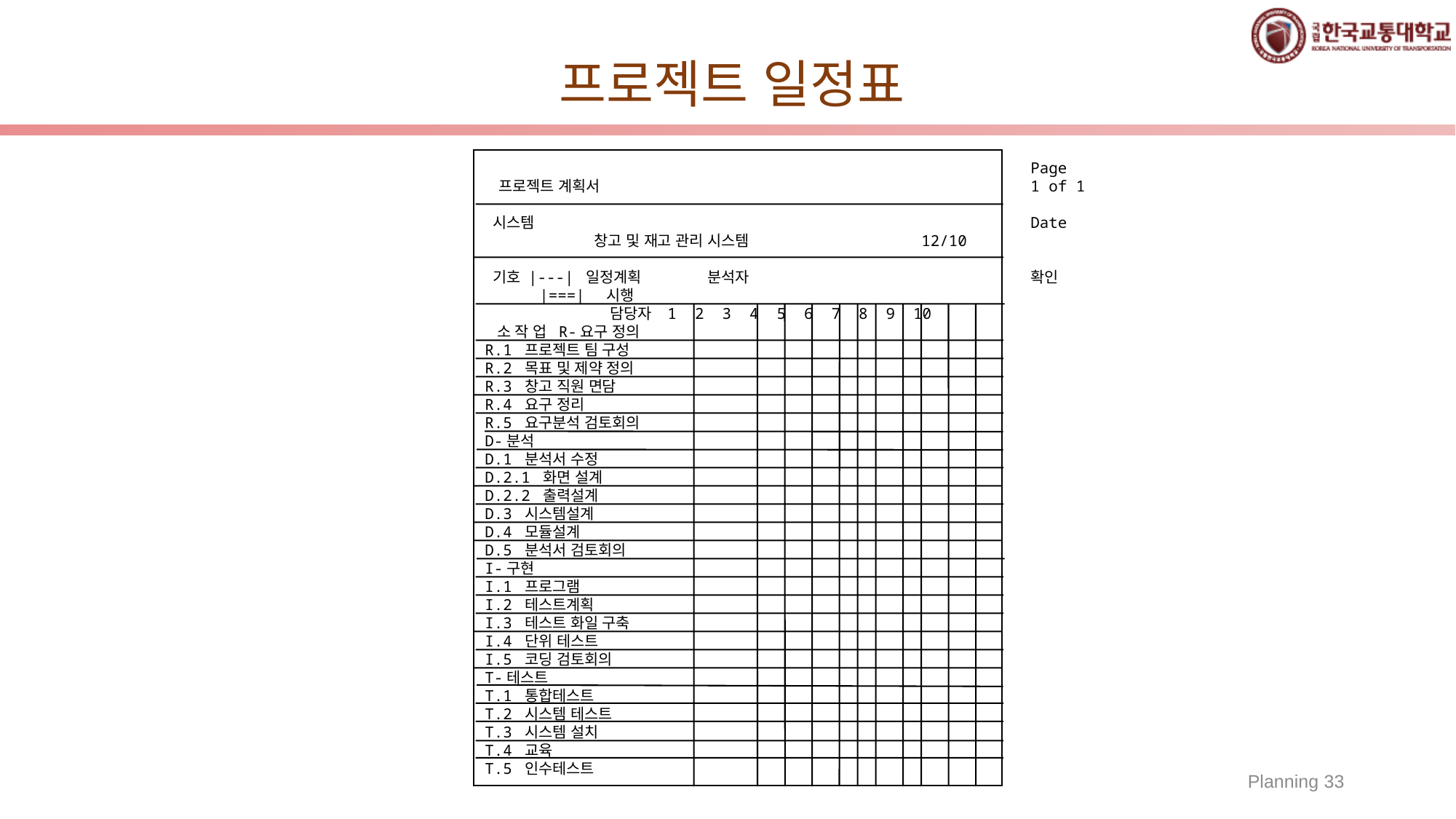

# 프로젝트 일정표

      					Page
   프로젝트 계획서   				1 of 1

 시스템					Date
	창고 및 재고 관리 시스템		12/10

 기호 |---| 일정계획	 분석자			확인
      |===|  시행
                             담당자   1  2  3  4  5  6  7  8  9  10
  소 작 업  R-요구 정의
R.1 프로젝트 팀 구성
R.2 목표 및 제약 정의
R.3 창고 직원 면담
R.4 요구 정리
R.5 요구분석 검토회의
D-분석
D.1 분석서 수정
D.2.1 화면 설계
D.2.2 출력설계
D.3 시스템설계
D.4 모듈설계
D.5 분석서 검토회의
I-구현
I.1 프로그램
I.2 테스트계획
I.3 테스트 화일 구축
I.4 단위 테스트
I.5 코딩 검토회의
T-테스트
T.1 통합테스트
T.2 시스템 테스트
T.3 시스템 설치
T.4 교육
T.5 인수테스트

Planning 33